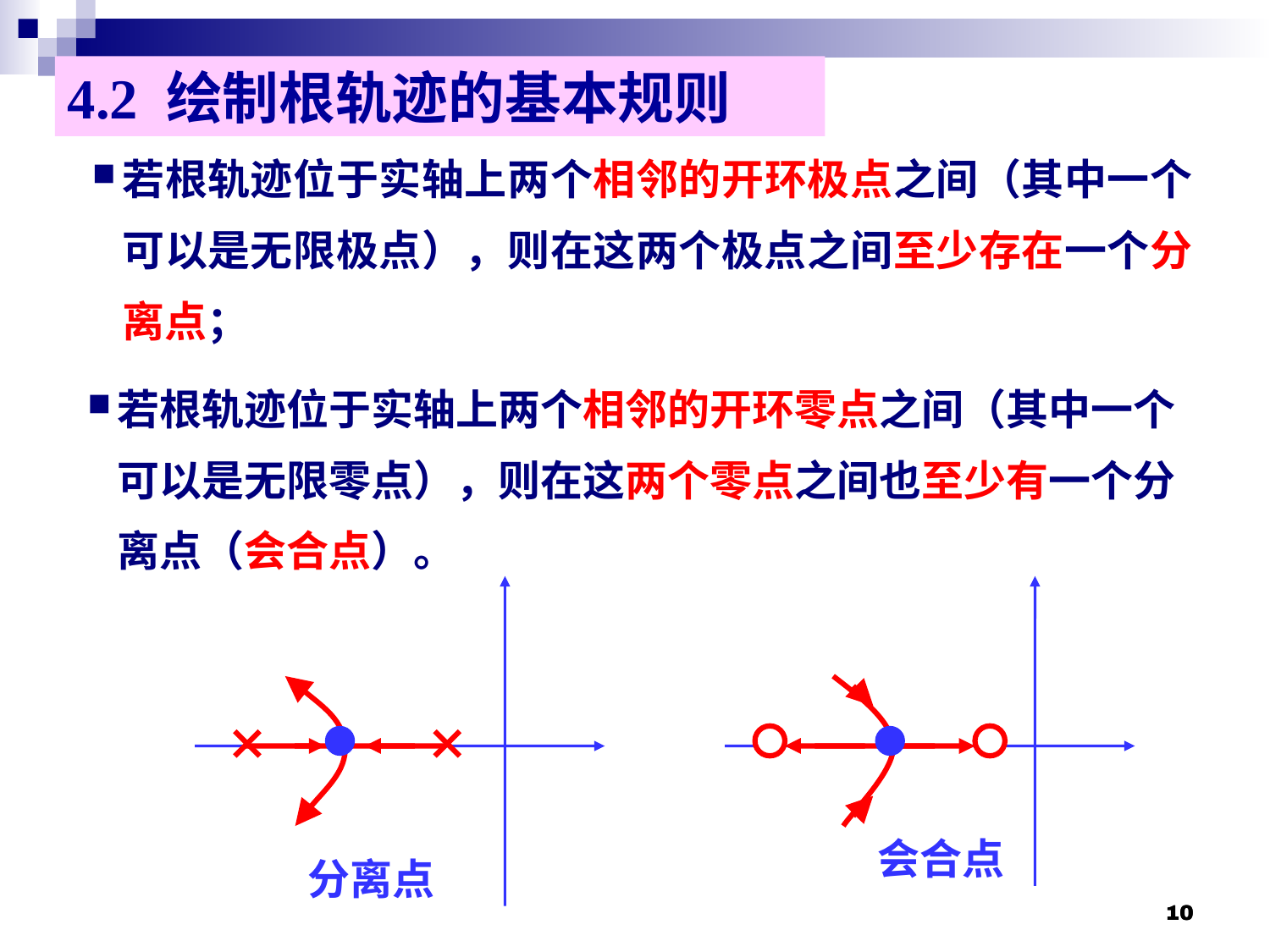

4.2 绘制根轨迹的基本规则
若根轨迹位于实轴上两个相邻的开环极点之间（其中一个可以是无限极点），则在这两个极点之间至少存在一个分离点；
若根轨迹位于实轴上两个相邻的开环零点之间（其中一个可以是无限零点），则在这两个零点之间也至少有一个分离点（会合点）。

分离点
会合点
10
10